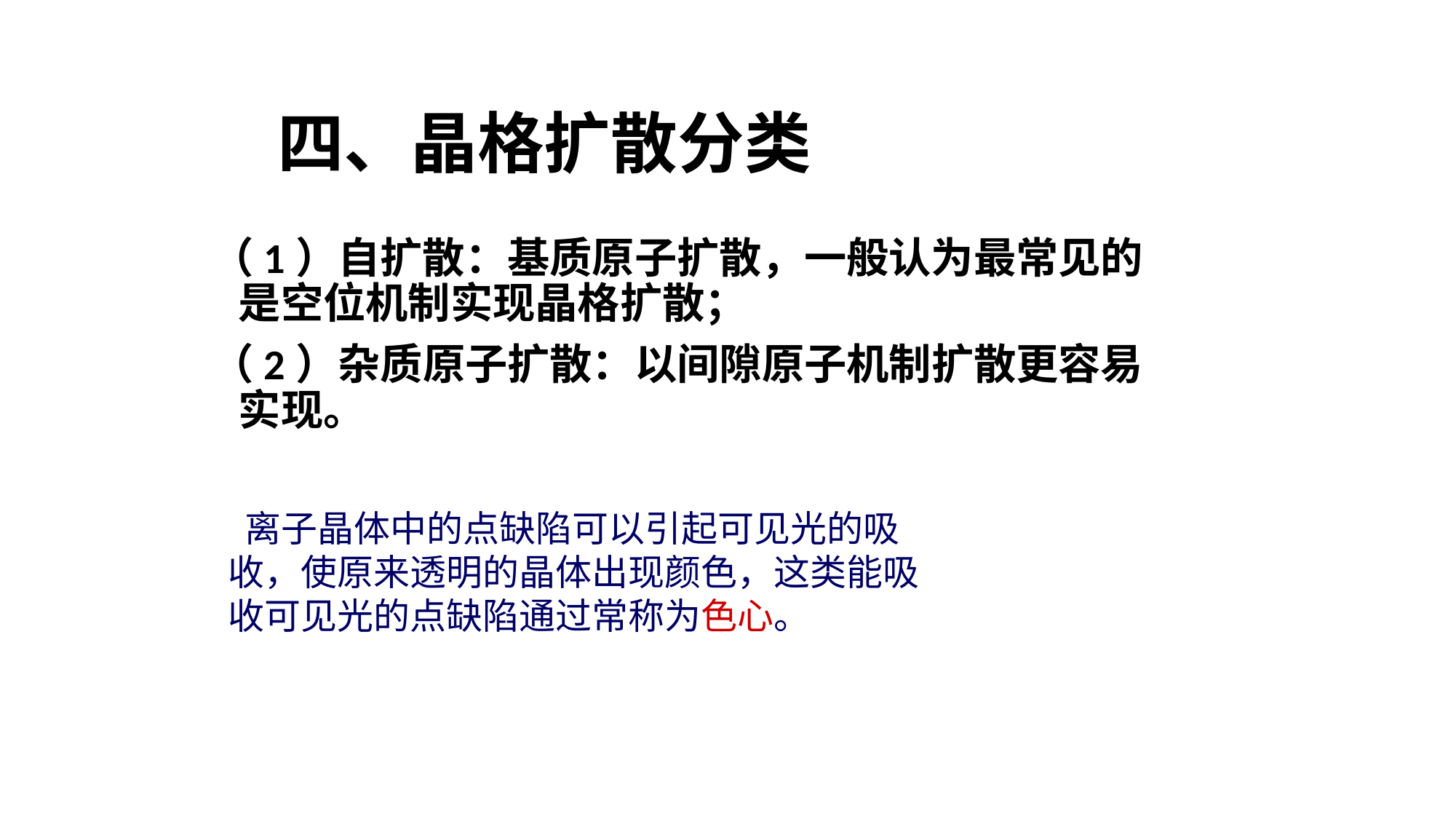

四、晶格扩散分类

（1）自扩散：基质原子扩散，一般认为最常见的是空位机制实现晶格扩散；
（2）杂质原子扩散：以间隙原子机制扩散更容易实现。
 离子晶体中的点缺陷可以引起可见光的吸收，使原来透明的晶体出现颜色，这类能吸收可见光的点缺陷通过常称为色心。